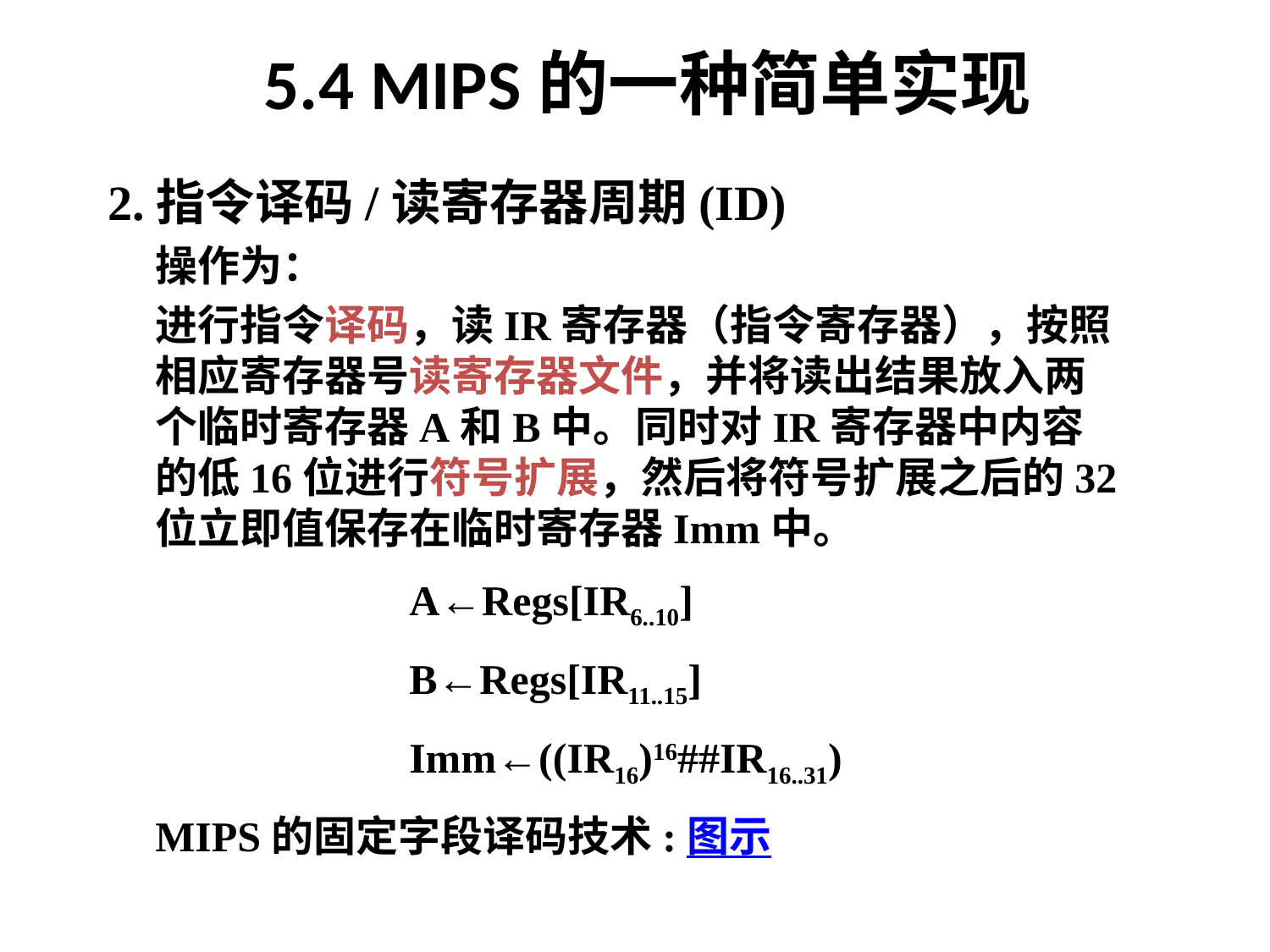

5.4 MIPS的一种简单实现
2.指令译码/读寄存器周期(ID)
	操作为：
	进行指令译码，读IR寄存器（指令寄存器），按照相应寄存器号读寄存器文件，并将读出结果放入两个临时寄存器A和B中。同时对IR寄存器中内容的低16位进行符号扩展，然后将符号扩展之后的32位立即值保存在临时寄存器Imm中。
			A←Regs[IR6..10]
			B←Regs[IR11..15]
			Imm←((IR16)16##IR16..31)
	MIPS的固定字段译码技术:图示